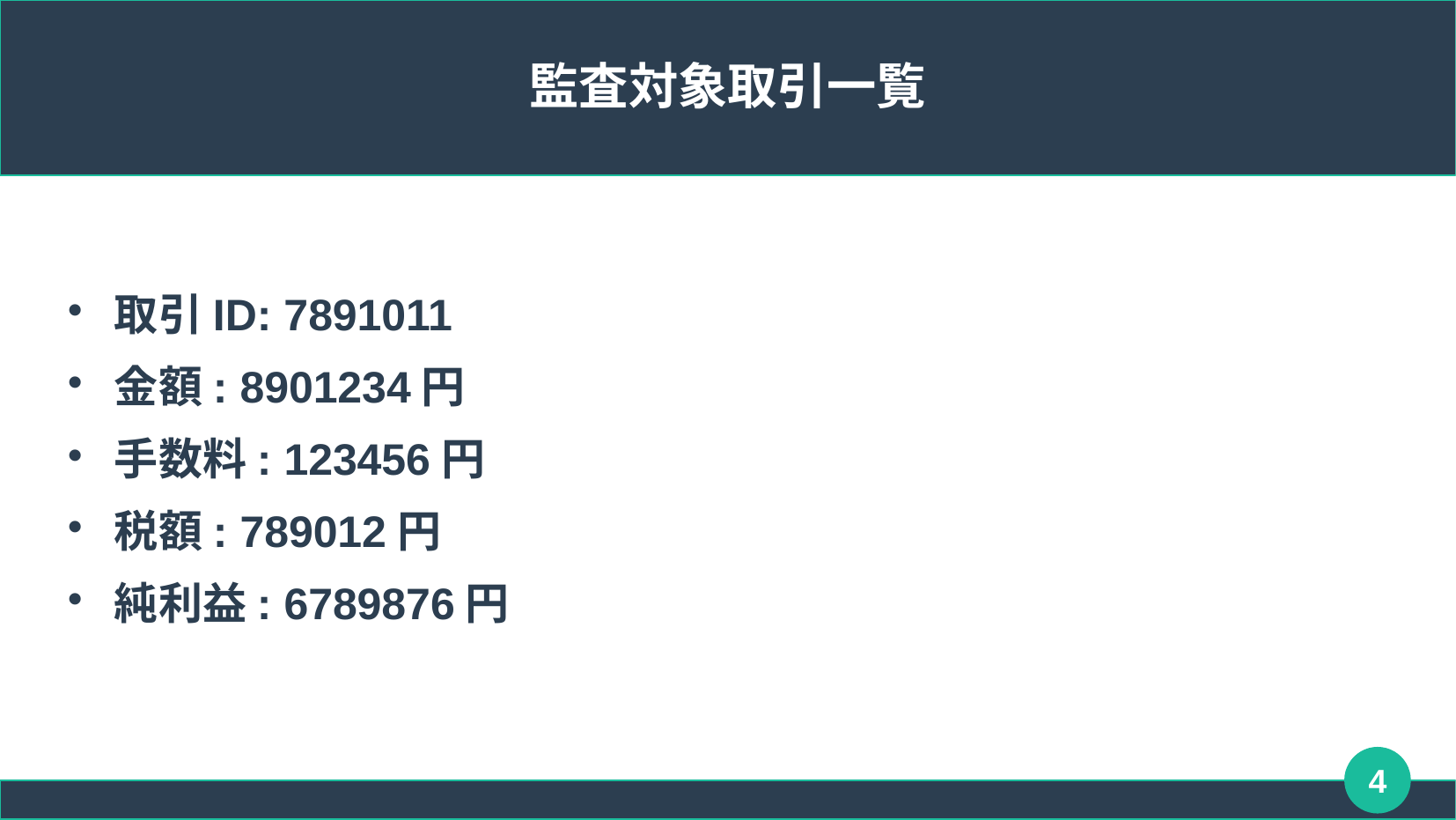

# 監査対象取引一覧

取引ID: 7891011
金額: 8901234円
手数料: 123456円
税額: 789012円
純利益: 6789876円
4